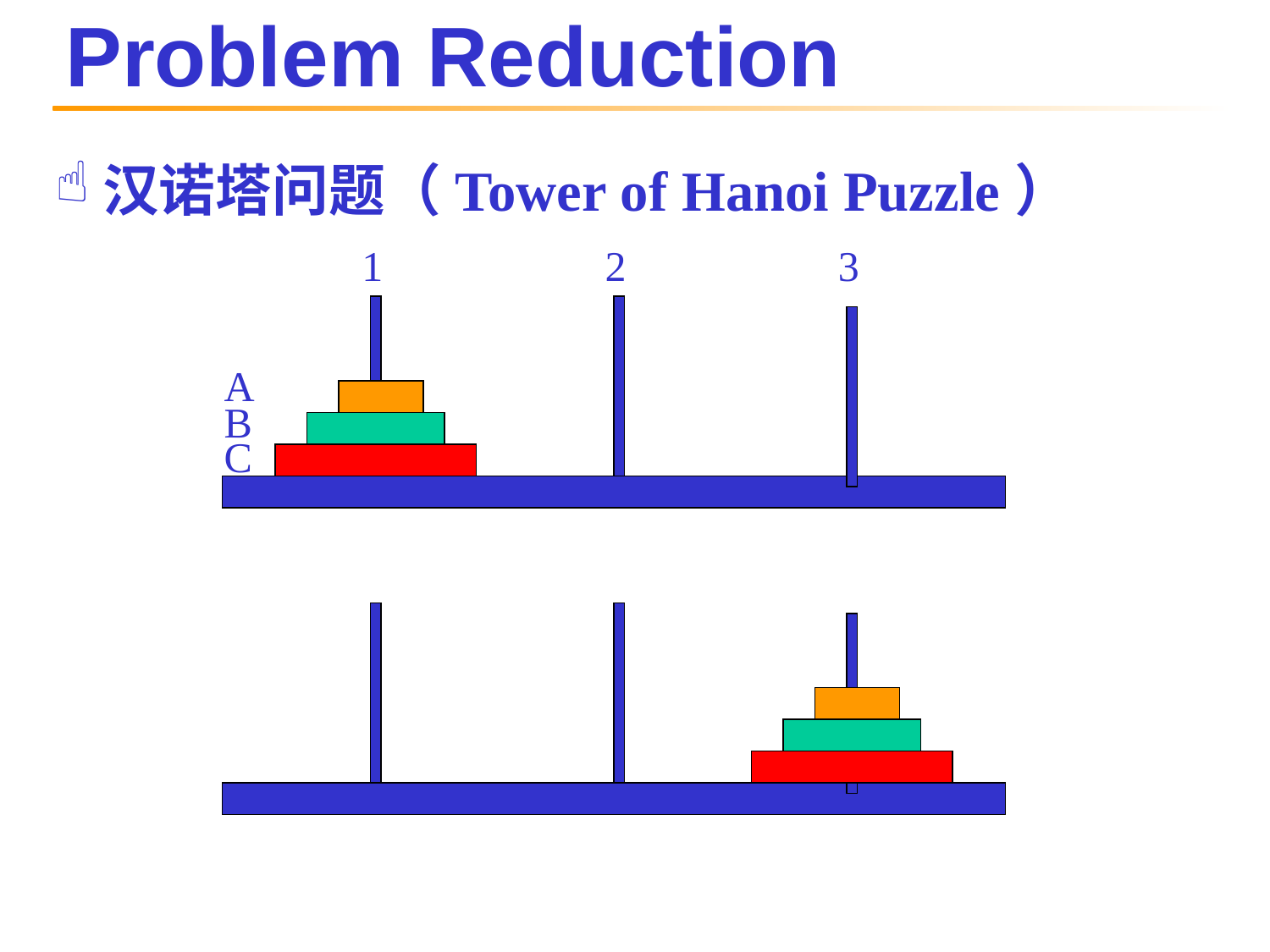

# Problem Reduction
汉诺塔问题（Tower of Hanoi Puzzle）
1
2
3

A
B
C